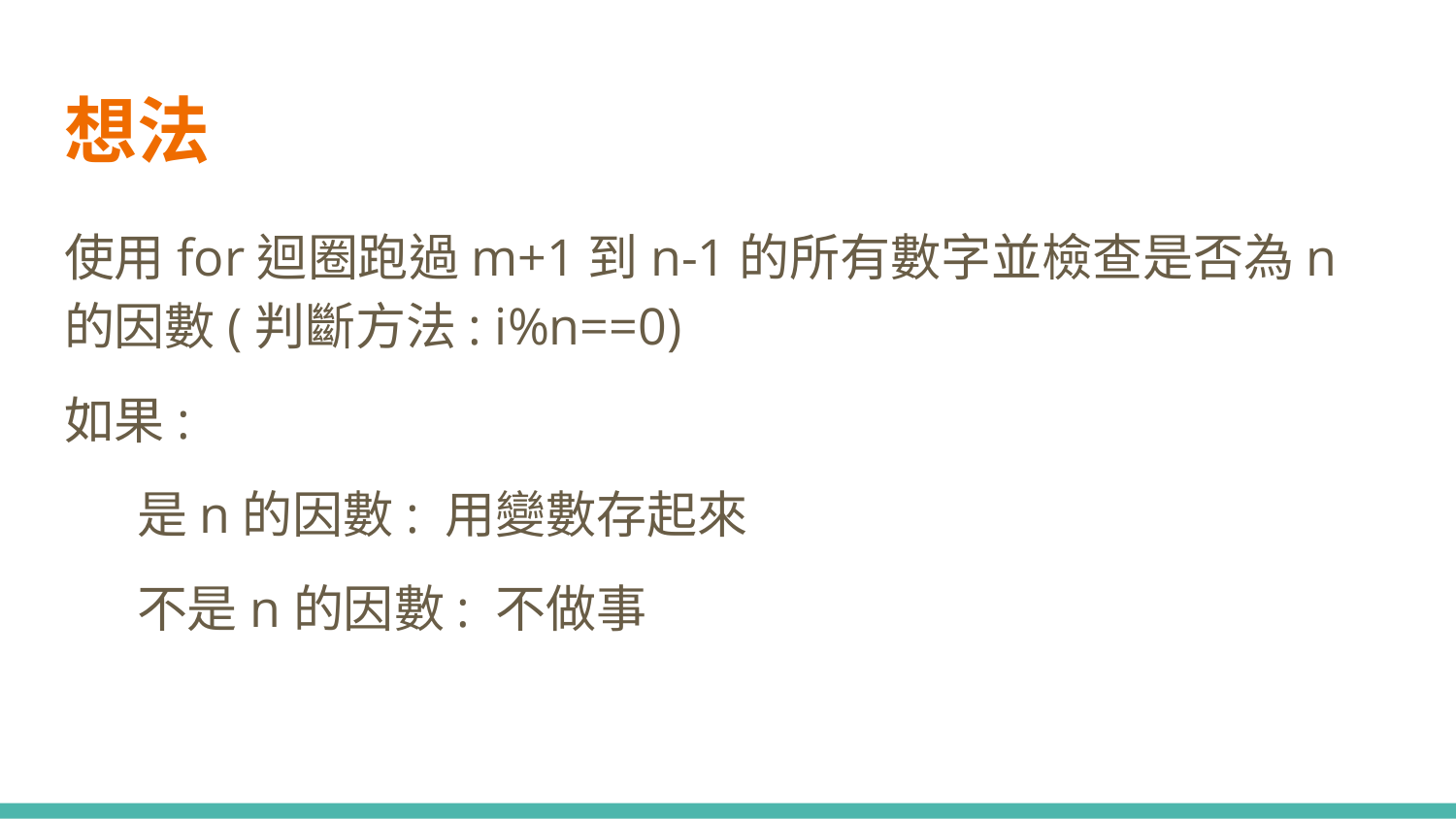

# 想法
使用for迴圈跑過m+1到n-1的所有數字並檢查是否為n的因數(判斷方法: i%n==0)
如果:
是n的因數: 用變數存起來
不是n的因數: 不做事